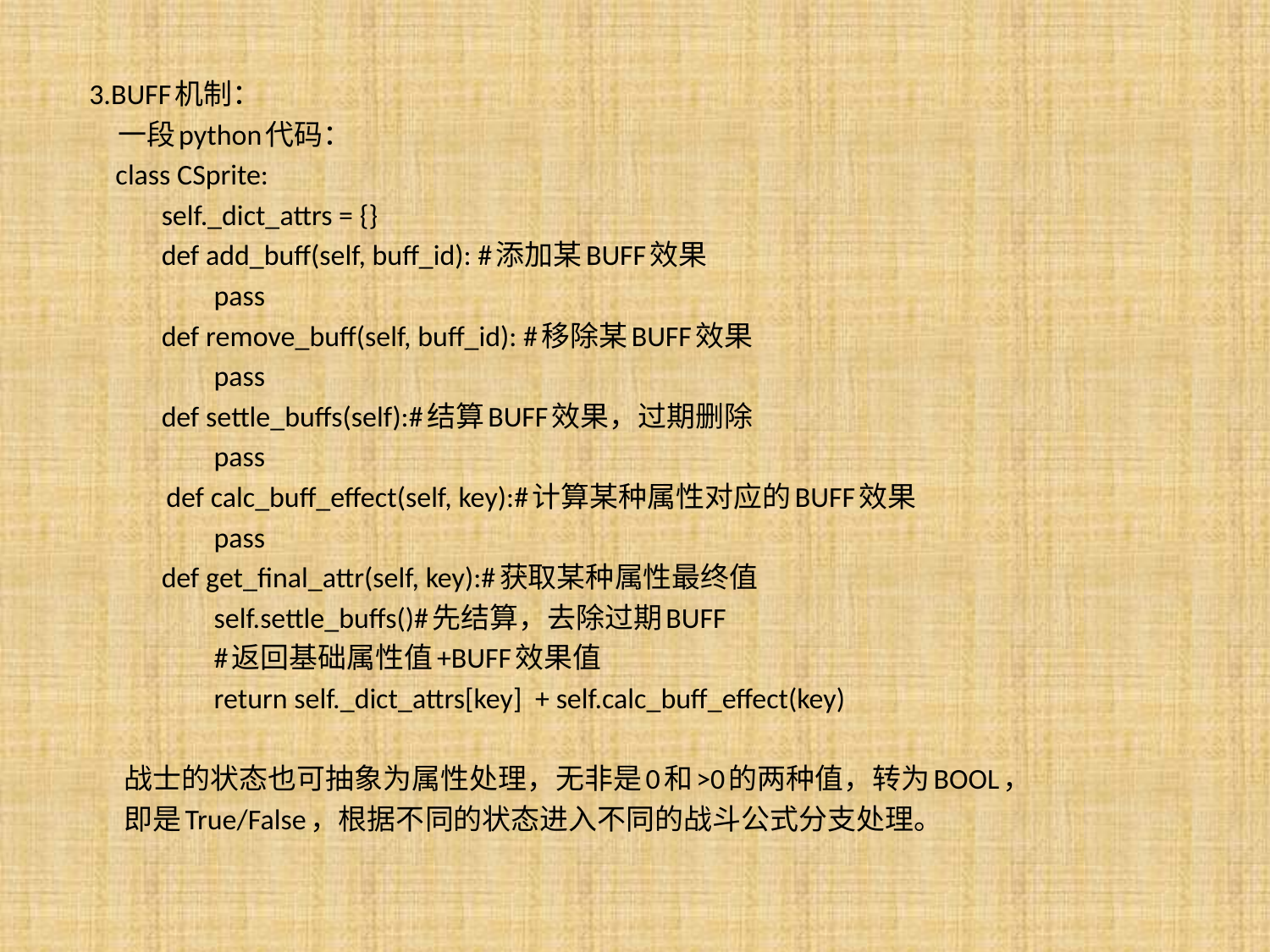

3.BUFF机制：
      一段python代码：
      class CSprite:
             self._dict_attrs = {}
             def add_buff(self, buff_id): #添加某BUFF效果
                     pass
             def remove_buff(self, buff_id): #移除某BUFF效果
                     pass
             def settle_buffs(self):#结算BUFF效果，过期删除
                     pass
	       def calc_buff_effect(self, key):#计算某种属性对应的BUFF效果
                     pass
             def get_final_attr(self, key):#获取某种属性最终值
                     self.settle_buffs()#先结算，去除过期BUFF
                     #返回基础属性值+BUFF效果值
                     return self._dict_attrs[key]  + self.calc_buff_effect(key)

       战士的状态也可抽象为属性处理，无非是0和>0的两种值，转为BOOL，
       即是True/False，根据不同的状态进入不同的战斗公式分支处理。